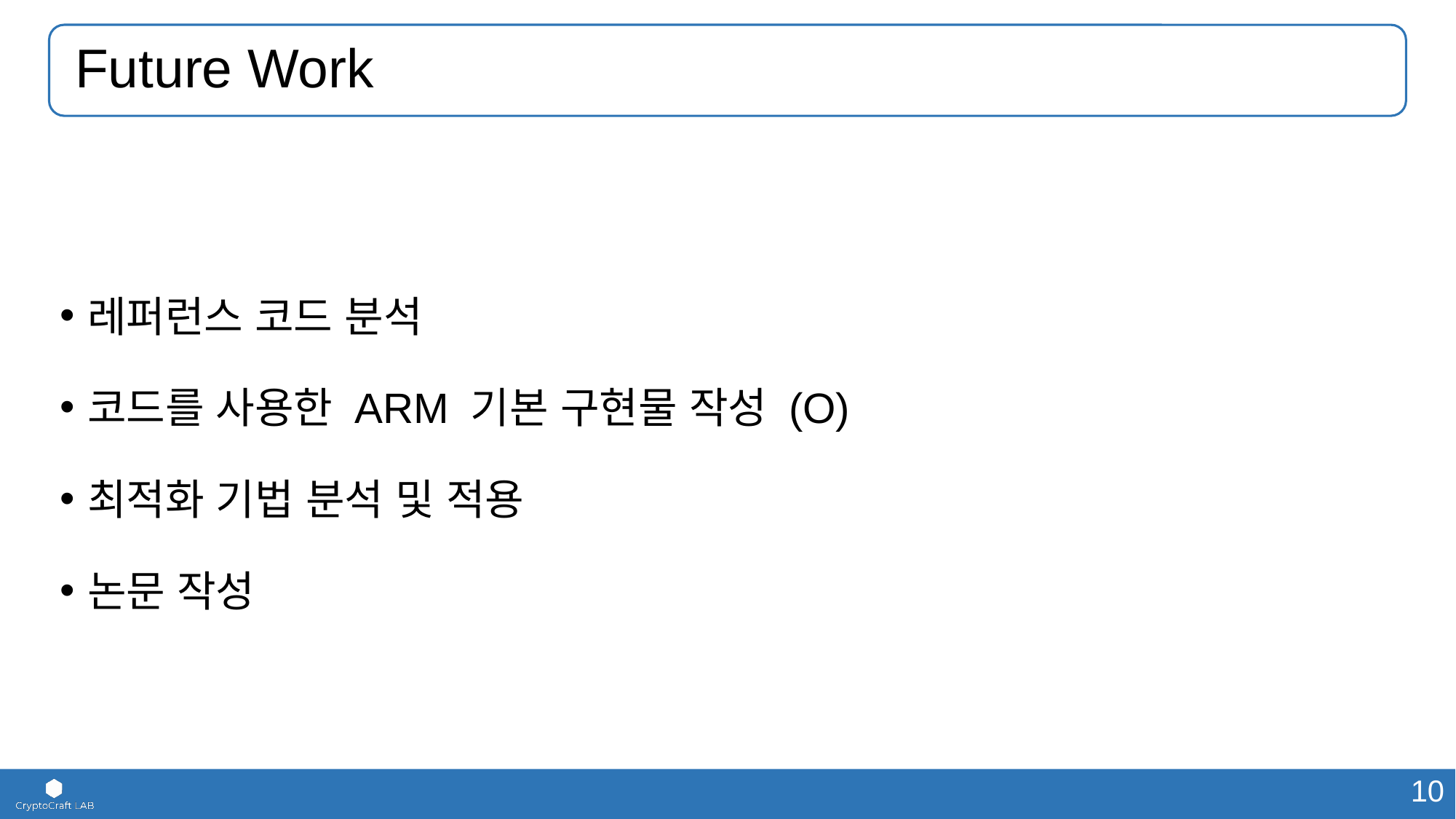

# Future Work
레퍼런스 코드 분석
코드를 사용한 ARM 기본 구현물 작성 (O)
최적화 기법 분석 및 적용
논문 작성